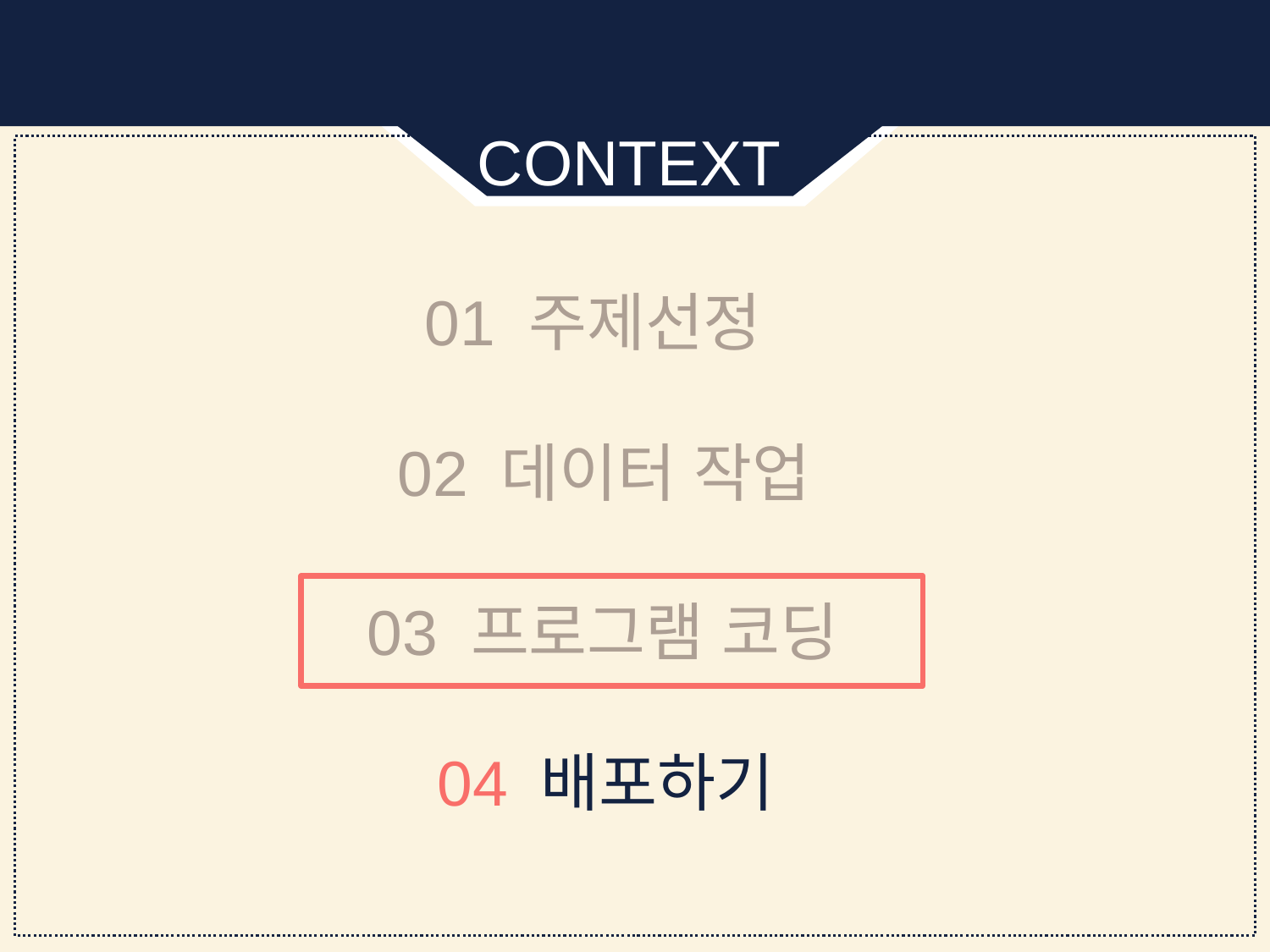

CONTEXT

01 주제선정
02 데이터 작업

03 프로그램 코딩
04 배포하기